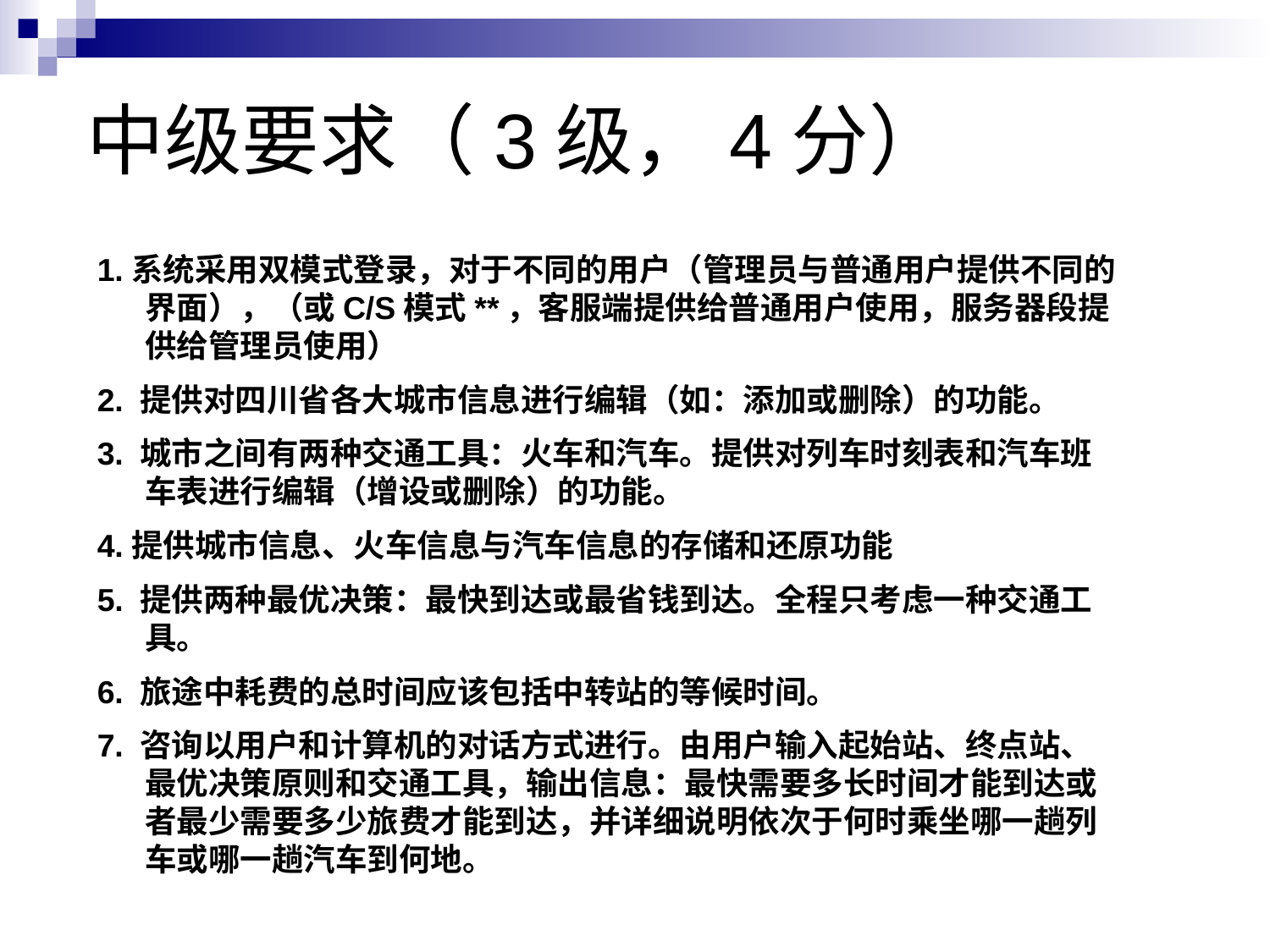

# 中级要求（3级，4分）
1.系统采用双模式登录，对于不同的用户（管理员与普通用户提供不同的界面），（或C/S模式**，客服端提供给普通用户使用，服务器段提供给管理员使用）
2. 提供对四川省各大城市信息进行编辑（如：添加或删除）的功能。
3. 城市之间有两种交通工具：火车和汽车。提供对列车时刻表和汽车班车表进行编辑（增设或删除）的功能。
4.提供城市信息、火车信息与汽车信息的存储和还原功能
5. 提供两种最优决策：最快到达或最省钱到达。全程只考虑一种交通工具。
6. 旅途中耗费的总时间应该包括中转站的等候时间。
7. 咨询以用户和计算机的对话方式进行。由用户输入起始站、终点站、最优决策原则和交通工具，输出信息：最快需要多长时间才能到达或者最少需要多少旅费才能到达，并详细说明依次于何时乘坐哪一趟列车或哪一趟汽车到何地。